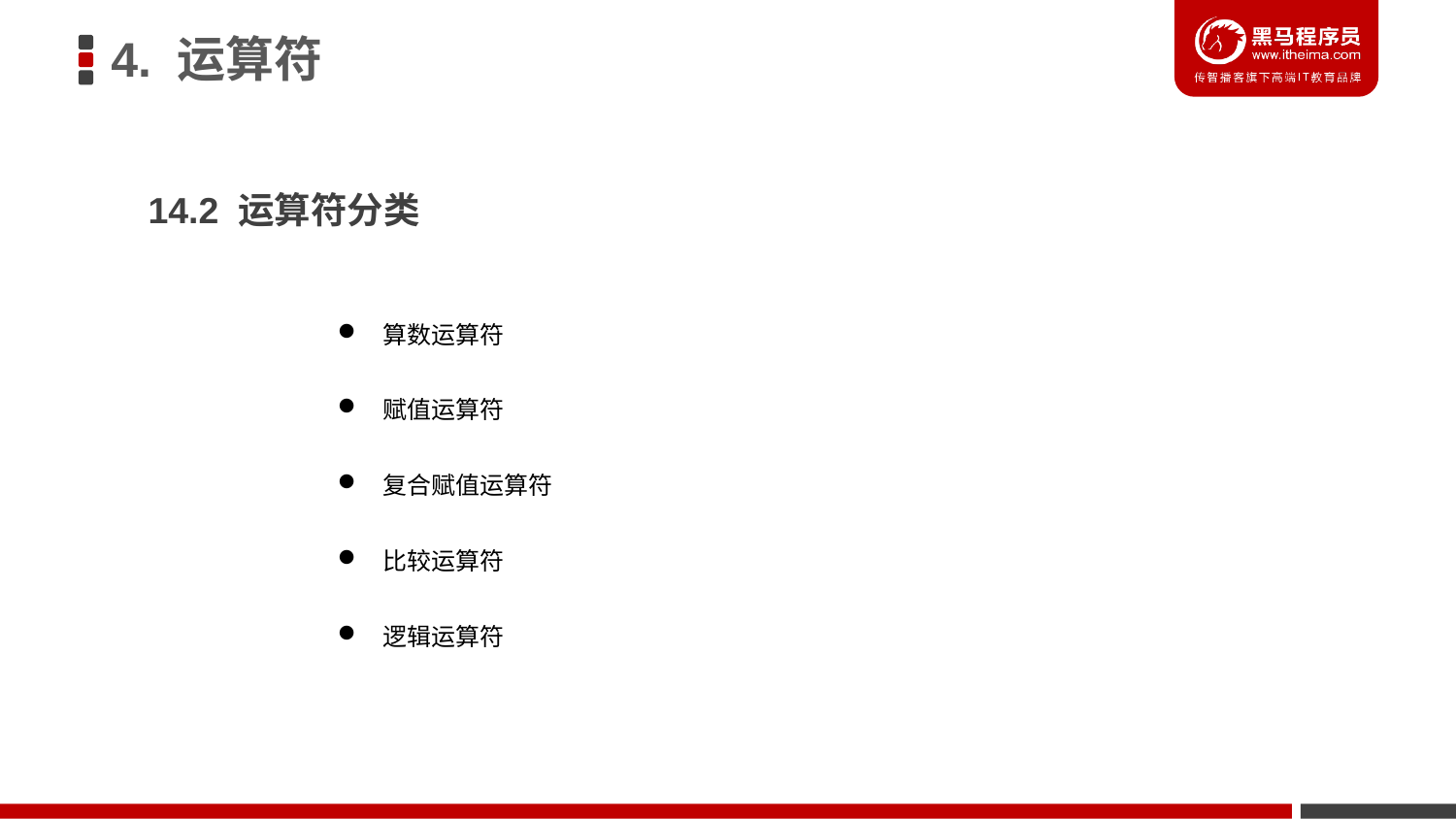

4. 运算符
14.2 运算符分类
算数运算符

赋值运算符

复合赋值运算符

比较运算符

逻辑运算符